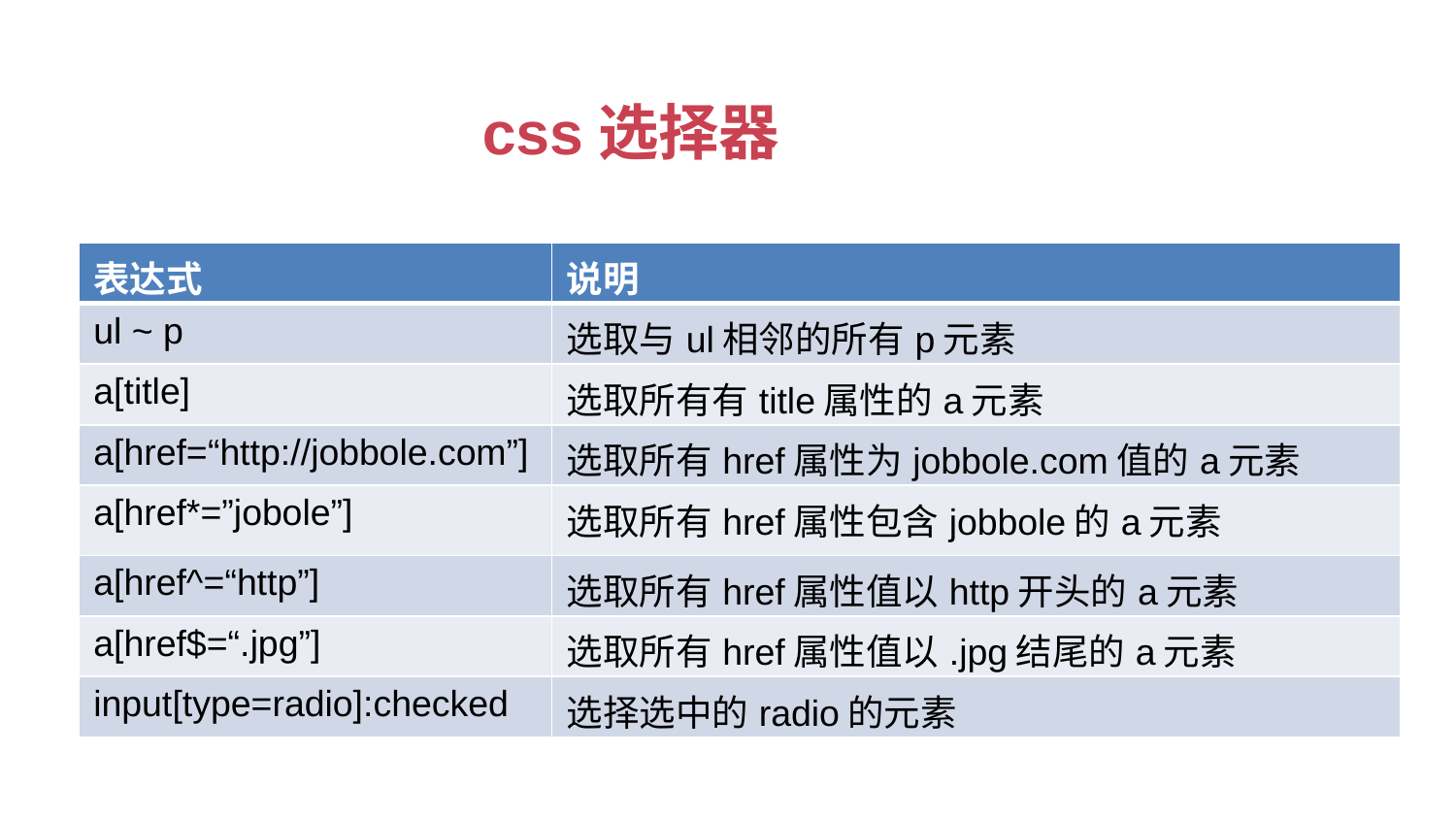

css选择器
| 表达式 | 说明 |
| --- | --- |
| ul ~ p | 选取与ul相邻的所有p元素 |
| a[title] | 选取所有有title属性的a元素 |
| a[href=“http://jobbole.com”] | 选取所有href属性为jobbole.com值的a元素 |
| a[href\*=”jobole”] | 选取所有href属性包含jobbole的a元素 |
| a[href^=“http”] | 选取所有href属性值以http开头的a元素 |
| a[href$=“.jpg”] | 选取所有href属性值以.jpg结尾的a元素 |
| input[type=radio]:checked | 选择选中的radio的元素 |